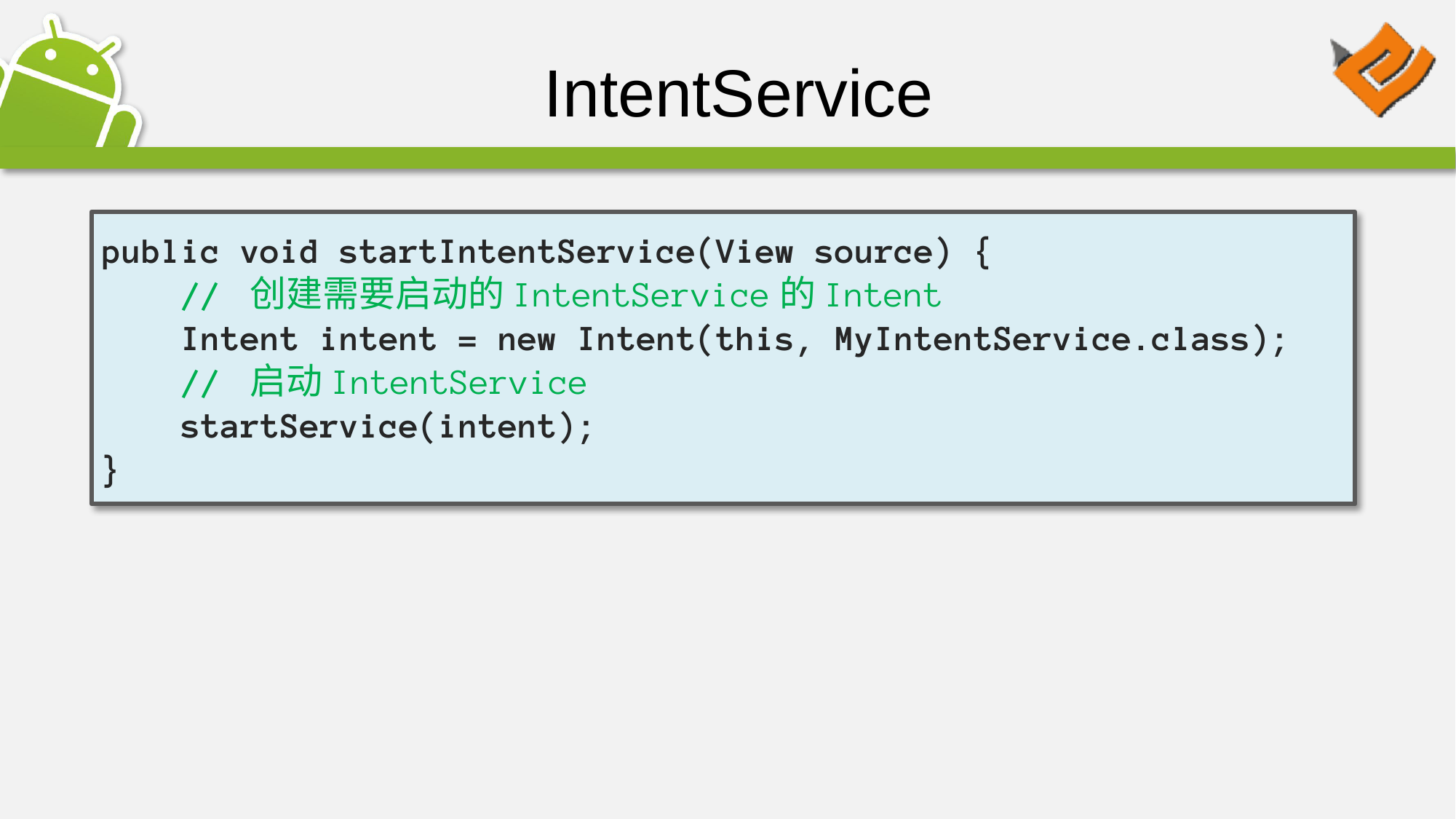

# IntentService
public void startIntentService(View source) {
    // 创建需要启动的IntentService的Intent
    Intent intent = new Intent(this, MyIntentService.class);
    // 启动IntentService
    startService(intent);
}